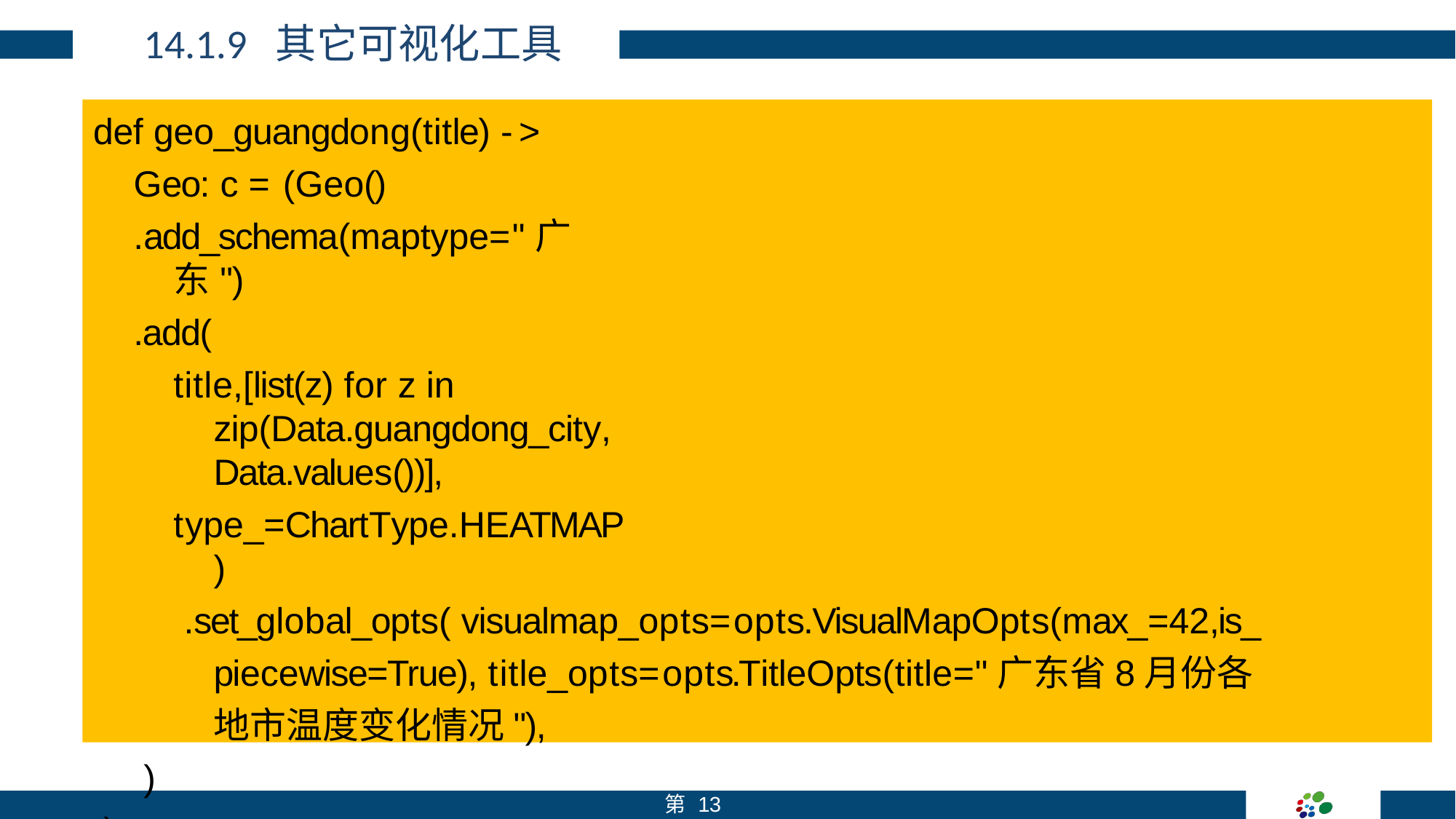

# 14.1.9  其它可视化工具
def geo_guangdong(title) -> Geo: c = (Geo()

.add_schema(maptype="广东")

.add(

title,[list(z) for z in zip(Data.guangdong_city, Data.values())],

type_=ChartType.HEATMAP)
.set_global_opts( visualmap_opts=opts.VisualMapOpts(max_=42,is_piecewise=True), title_opts=opts.TitleOpts(title="广东省8月份各地市温度变化情况"),

)

)

return c

第 13 页